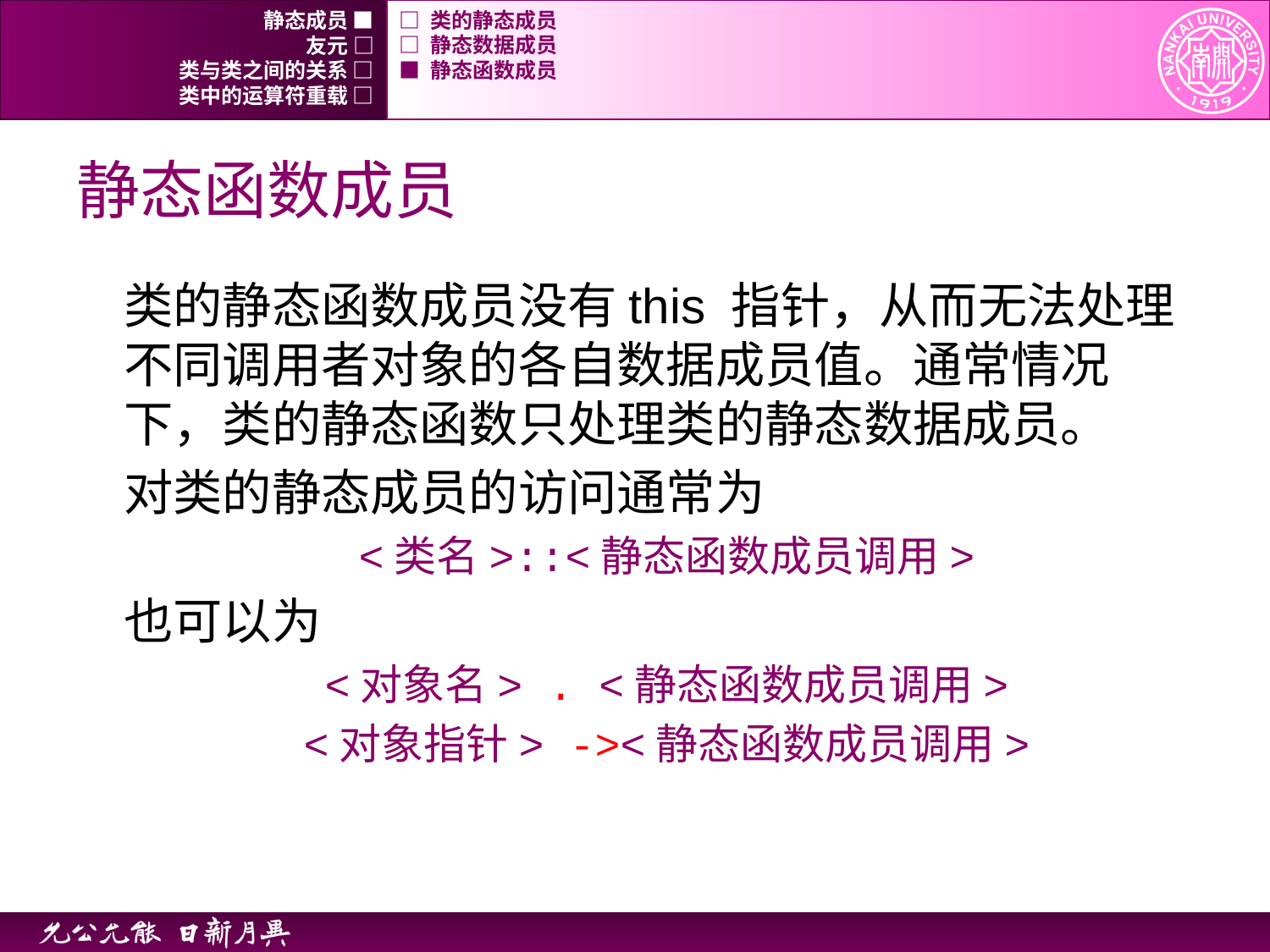

静态成员 ■
□ 类的静态成员
友元 □
□ 静态数据成员
类与类之间的关系 □
■ 静态函数成员
类中的运算符重载 □

# 静态函数成员
类的静态函数成员没有this 指针，从而无法处理不同调用者对象的各自数据成员值。通常情况下，类的静态函数只处理类的静态数据成员。
对类的静态成员的访问通常为
<类名>::<静态函数成员调用>
也可以为
<对象名> . <静态函数成员调用>
<对象指针> -><静态函数成员调用>